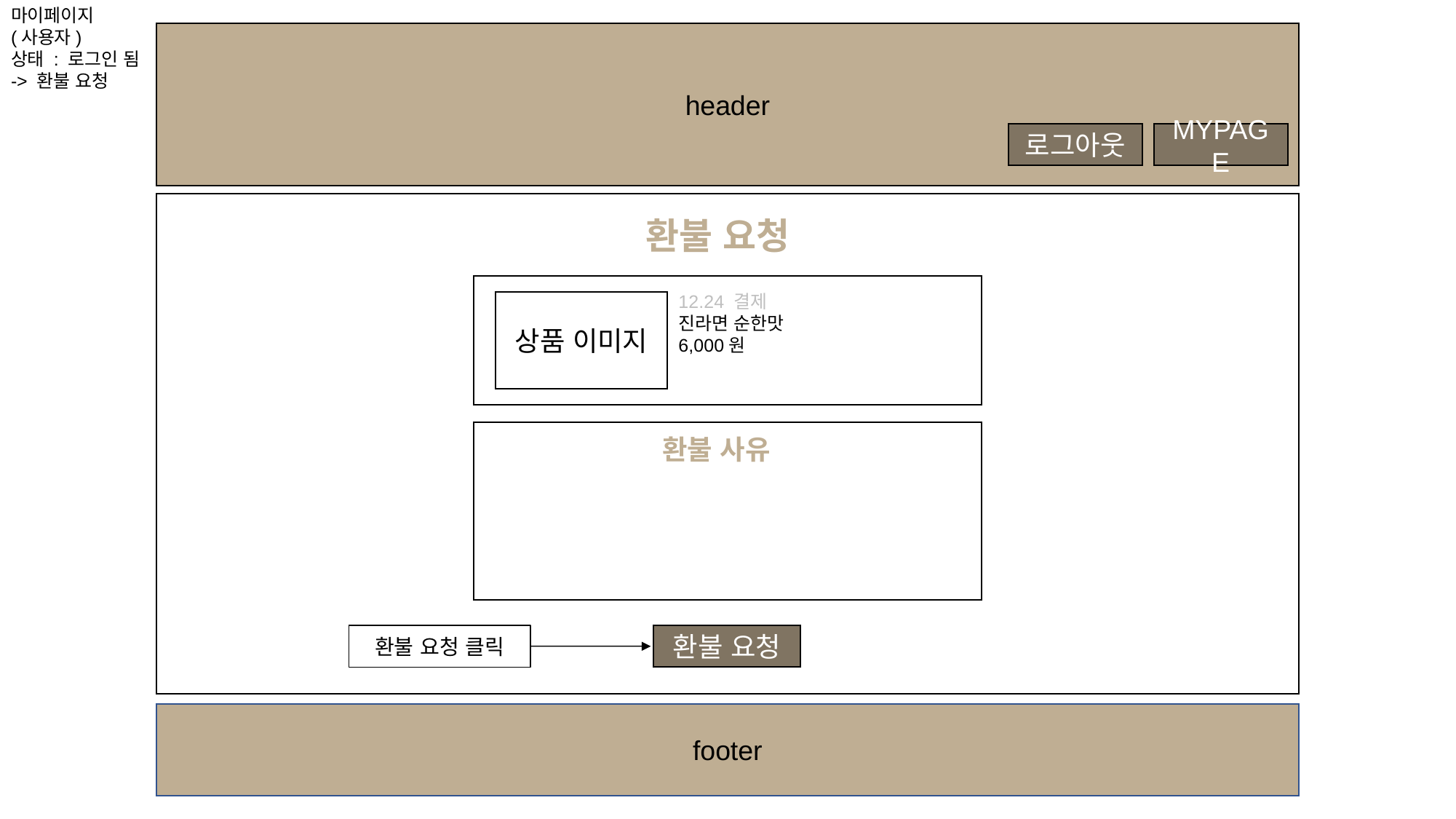

마이페이지
(사용자)
상태 : 로그인 됨
-> 환불 요청
header
로그아웃
MYPAGE

환불 요청

12.24 결제
진라면 순한맛
6,000원
상품 이미지

환불 사유
환불 요청 클릭
환불 요청
footer